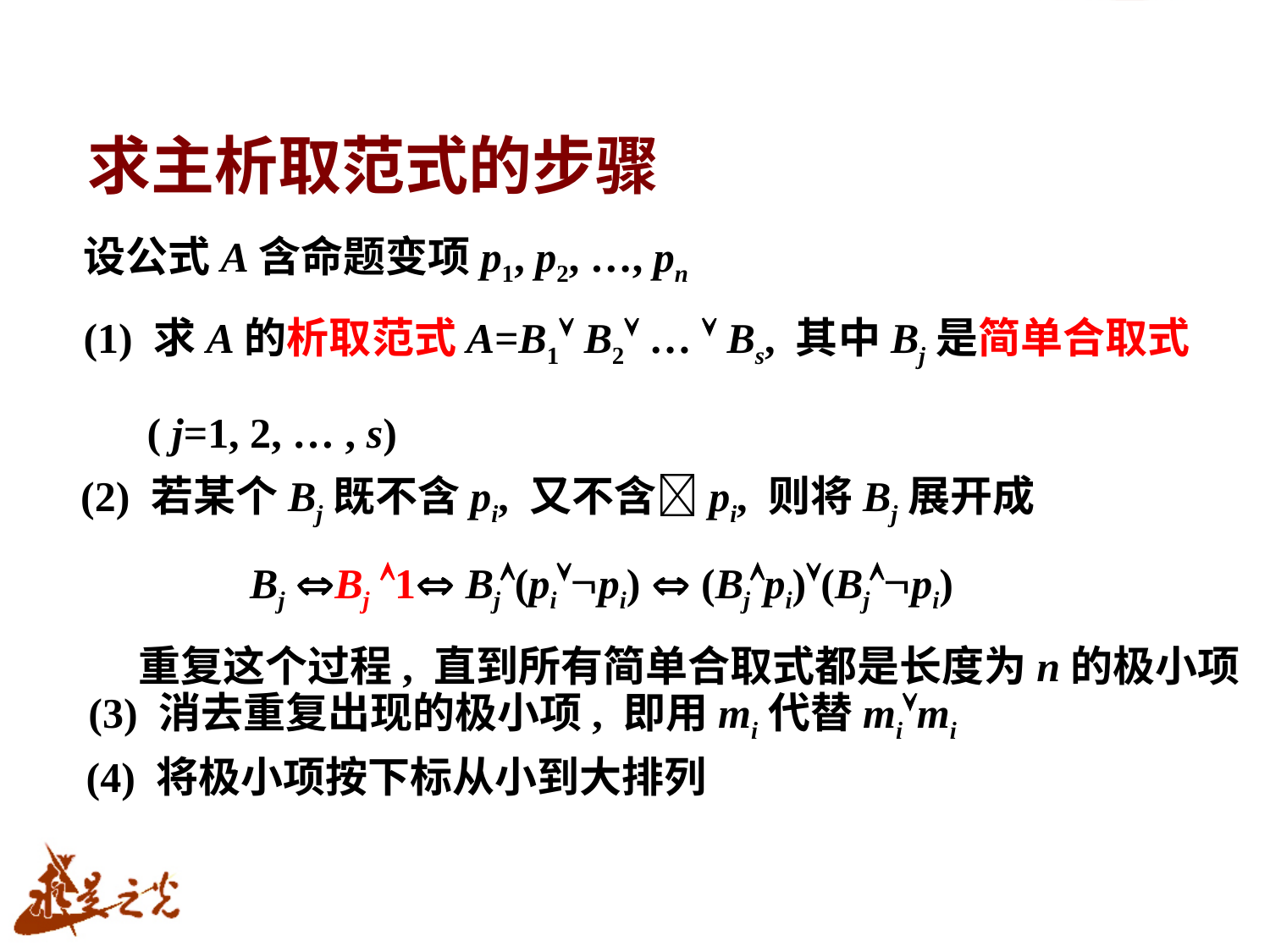

# 求主析取范式的步骤
设公式A含命题变项p1, p2, …, pn
(1) 求A的析取范式A=B1∨ B2∨ … ∨ Bs, 其中Bj是简单合取式
      ( j=1, 2, … , s)

(2) 若某个Bj既不含pi, 又不含¬pi, 则将Bj展开成
                Bj ⇔Bj ∧1⇔ Bj∧(pi∨¬pi) ⇔ (Bj∧pi)∨(Bj∧¬pi)
     重复这个过程, 直到所有简单合取式都是长度为n的极小项
(3) 消去重复出现的极小项, 即用mi代替mi∨mi
(4) 将极小项按下标从小到大排列
10